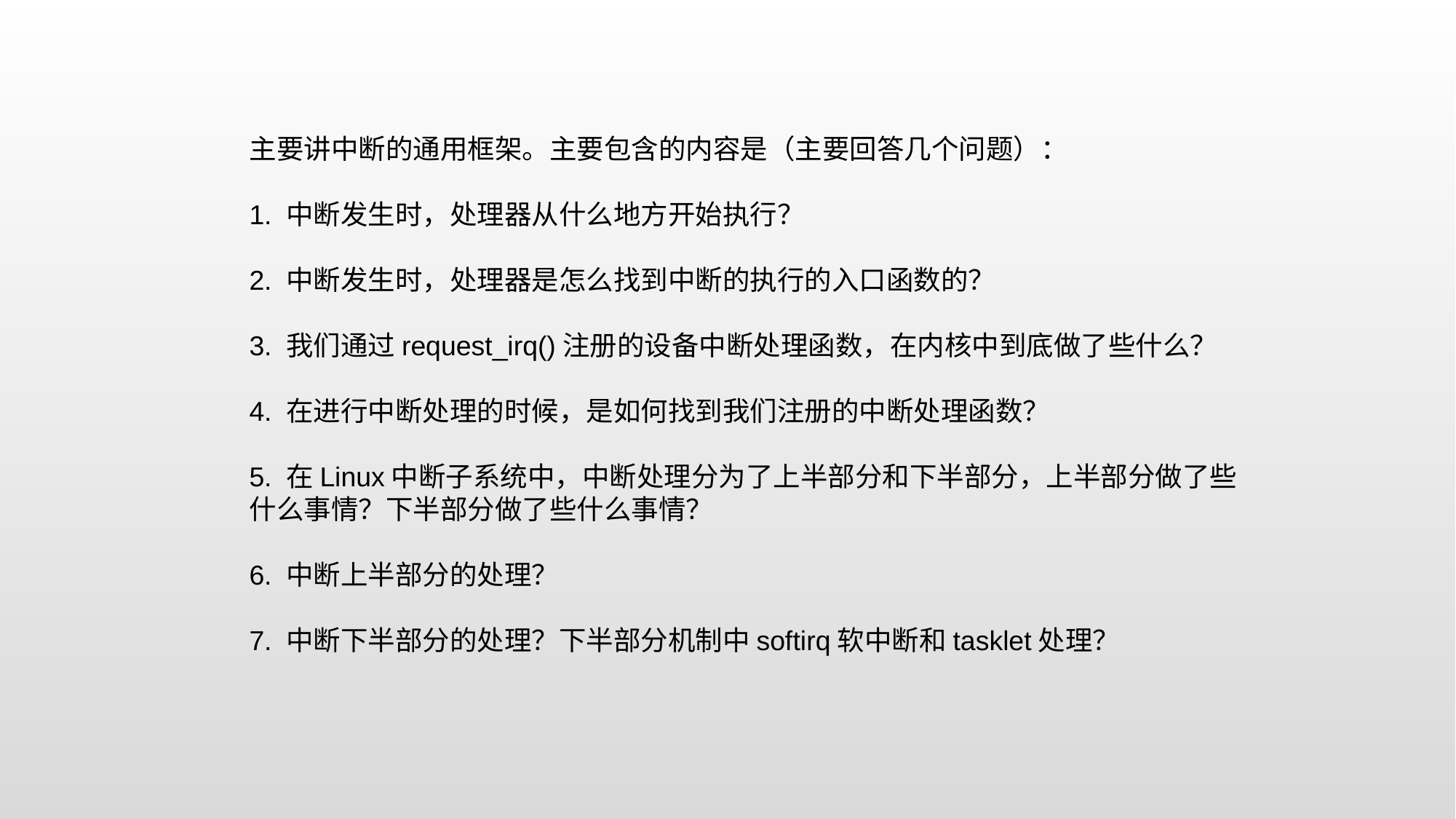

主要讲中断的通用框架。主要包含的内容是（主要回答几个问题）：

1. 中断发生时，处理器从什么地方开始执行？

2. 中断发生时，处理器是怎么找到中断的执行的入口函数的？

3. 我们通过request_irq()注册的设备中断处理函数，在内核中到底做了些什么？

4. 在进行中断处理的时候，是如何找到我们注册的中断处理函数？

5. 在Linux中断子系统中，中断处理分为了上半部分和下半部分，上半部分做了些什么事情？下半部分做了些什么事情？

6. 中断上半部分的处理？

7. 中断下半部分的处理？下半部分机制中softirq软中断和tasklet处理？